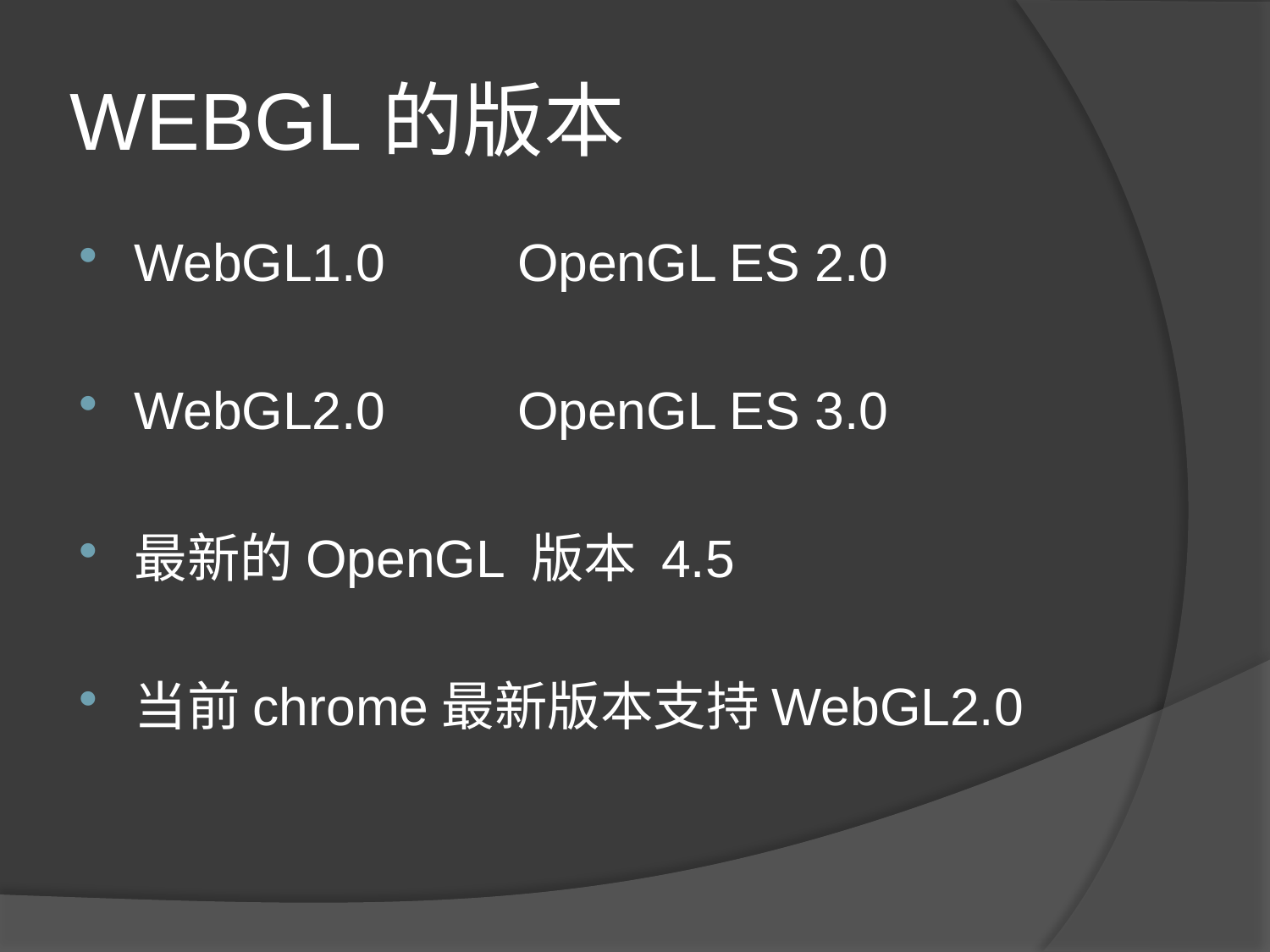

# WEBGL的版本
WebGL1.0         OpenGL ES 2.0

WebGL2.0         OpenGL ES 3.0

最新的OpenGL 版本 4.5

当前chrome最新版本支持WebGL2.0